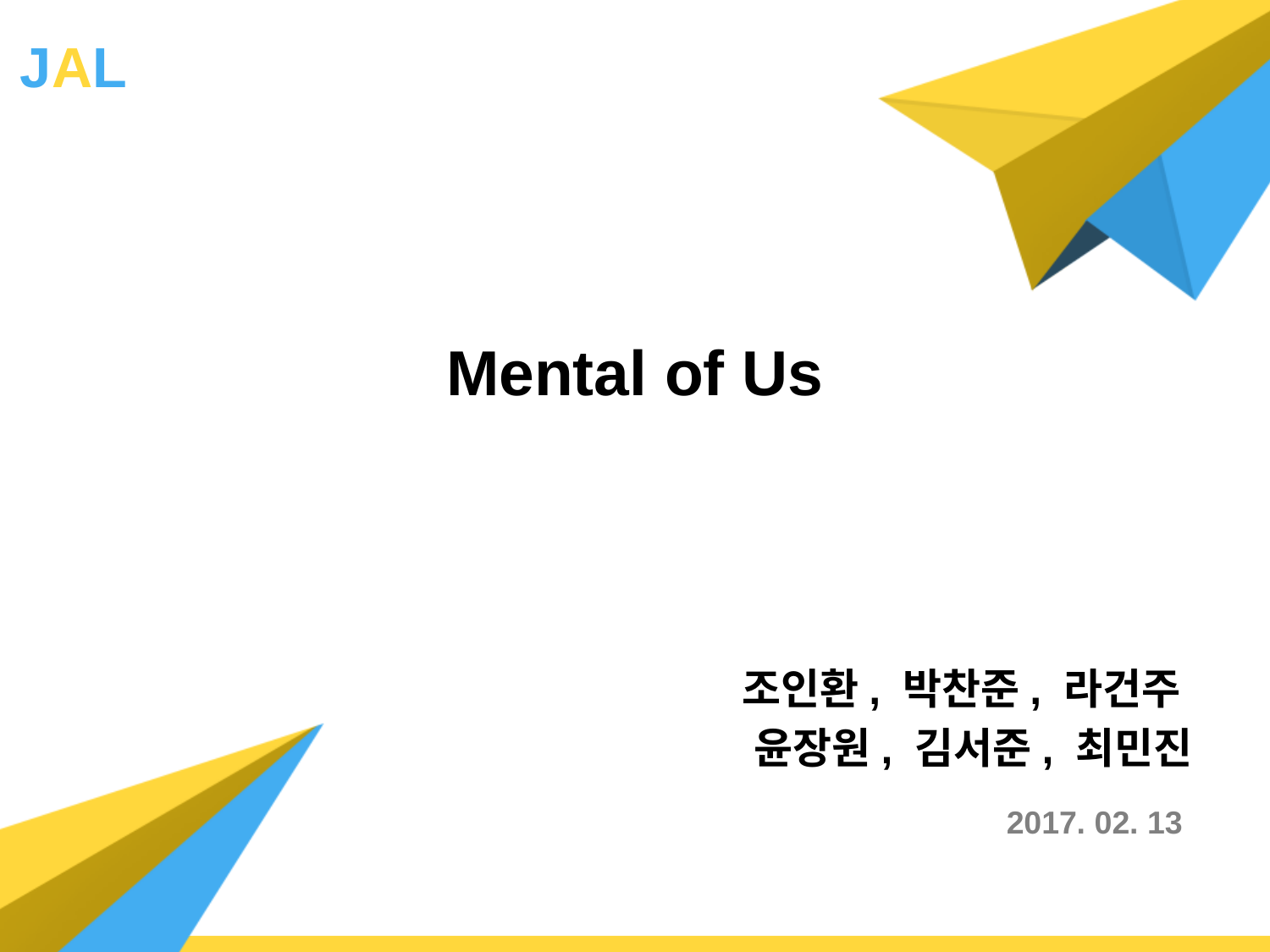

# Mental of Us
조인환, 박찬준, 라건주
윤장원, 김서준, 최민진
2017. 02. 13